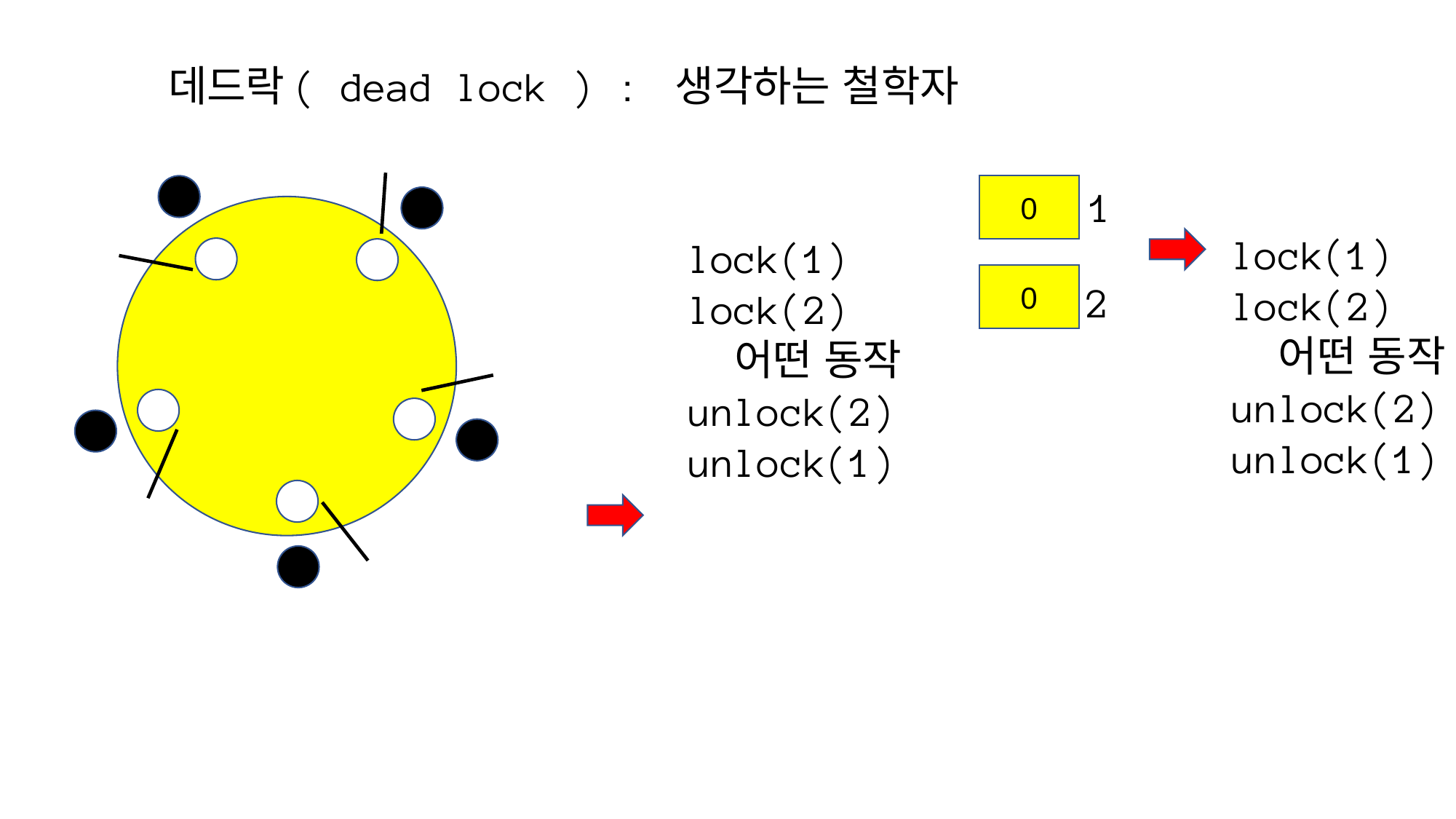

데드락( dead lock ) : 생각하는 철학자
1

0

lock(1)
lock(2)
   어떤 동작
unlock(2)
unlock(1)

lock(1)
lock(2)
   어떤 동작
unlock(2)
unlock(1)

0
2